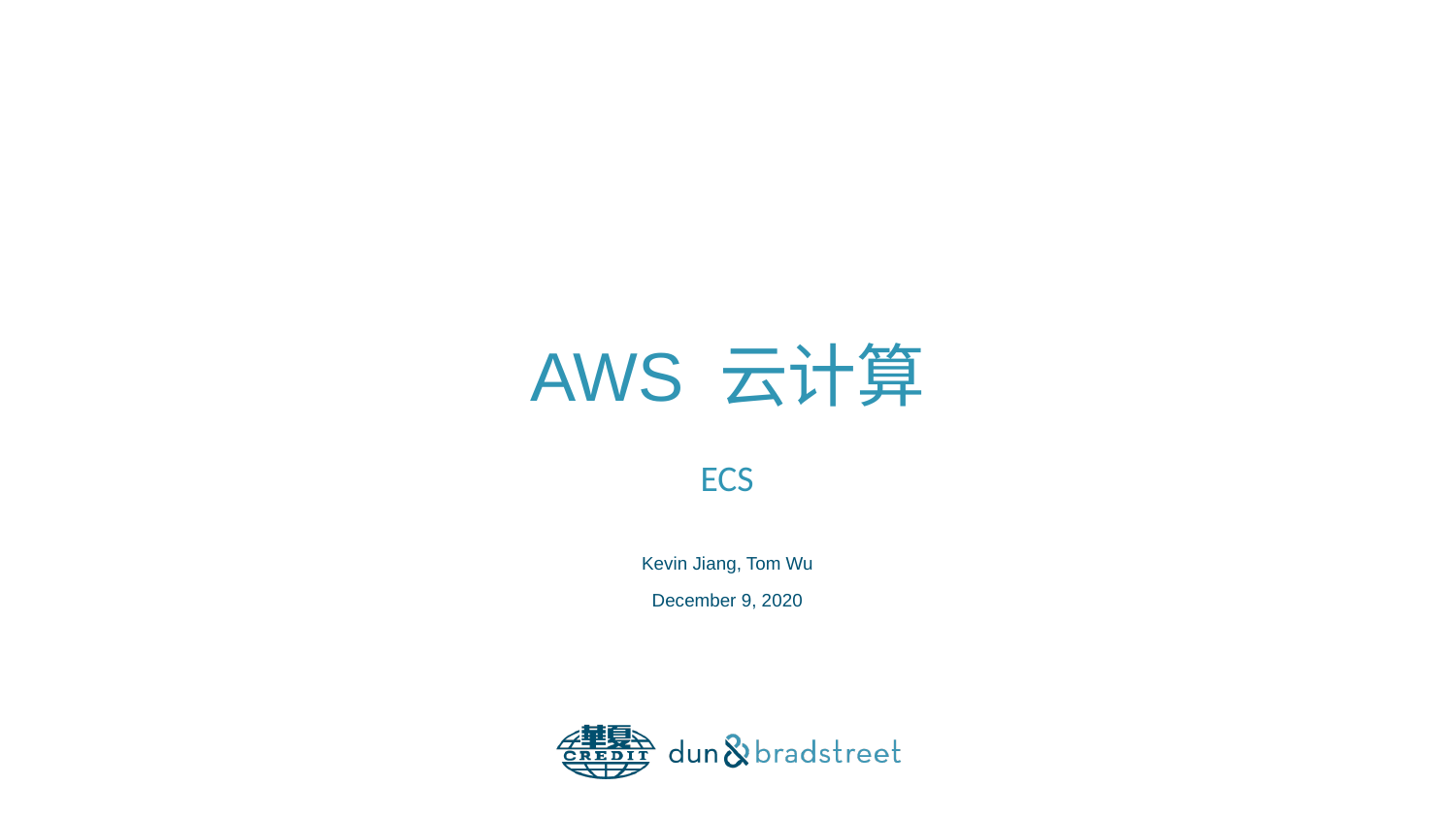

AWS 云计算
ECS
Kevin Jiang, Tom Wu
December 9, 2020